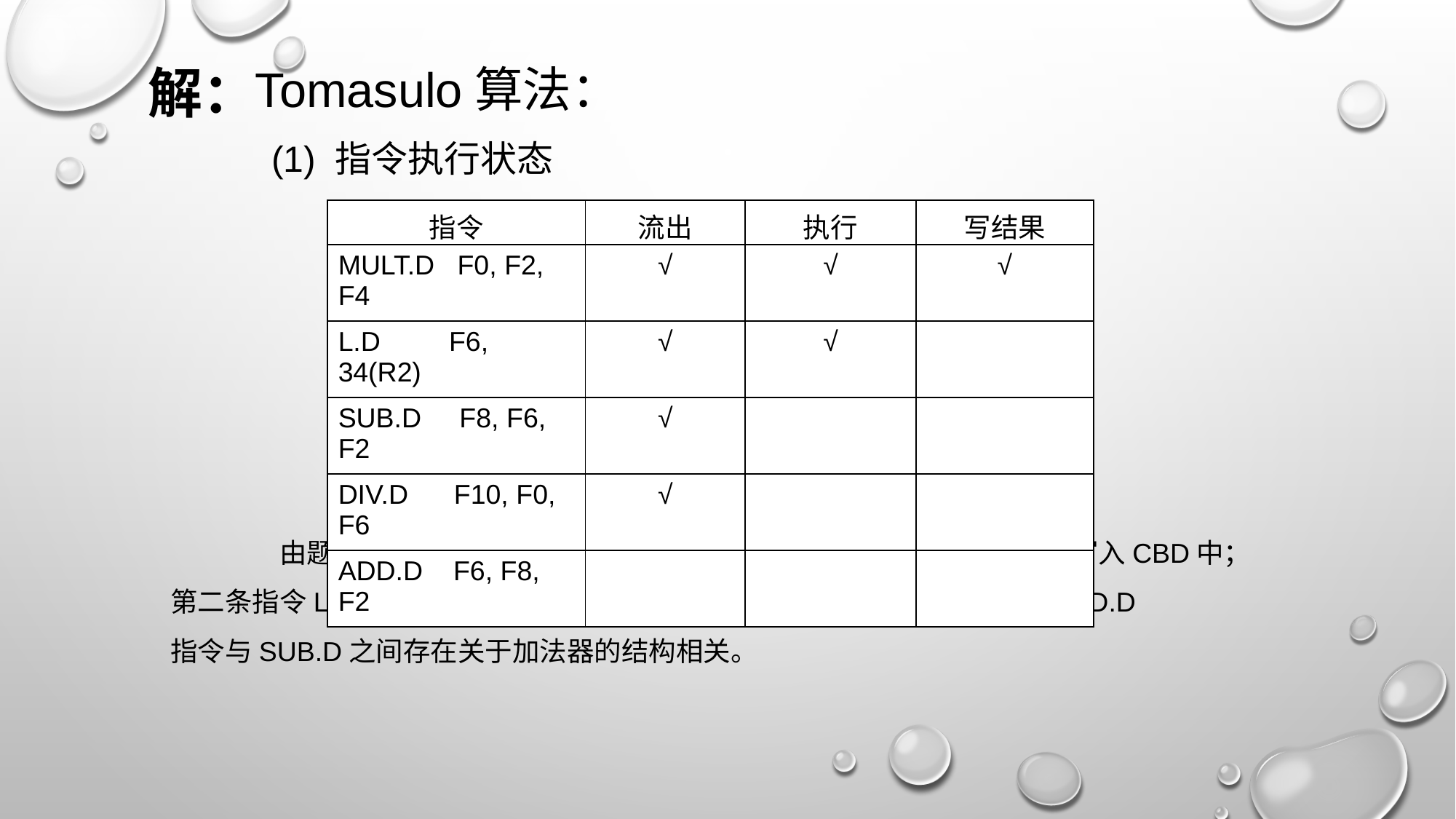

解：
Tomasulo算法：

(1) 指令执行状态
| 指令 | 流出 | 执行 | 写结果 |
| --- | --- | --- | --- |
| MULT.D F0, F2, F4 | √ | √ | √ |
| L.D F6, 34(R2) | √ | √ |  |
| SUB.D F8, F6, F2 | √ |  |  |
| DIV.D F10, F0, F6 | √ |  |  |
| ADD.D F6, F8, F2 |  |  |  |
	由题意可知，第一条指令MULT.D指令已经完全执行完，其结果已写入CBD中；
第二条指令L.D指令也已经完成有效地址计算，正在等待储存器的响应；ADD.D
指令与SUB.D之间存在关于加法器的结构相关。